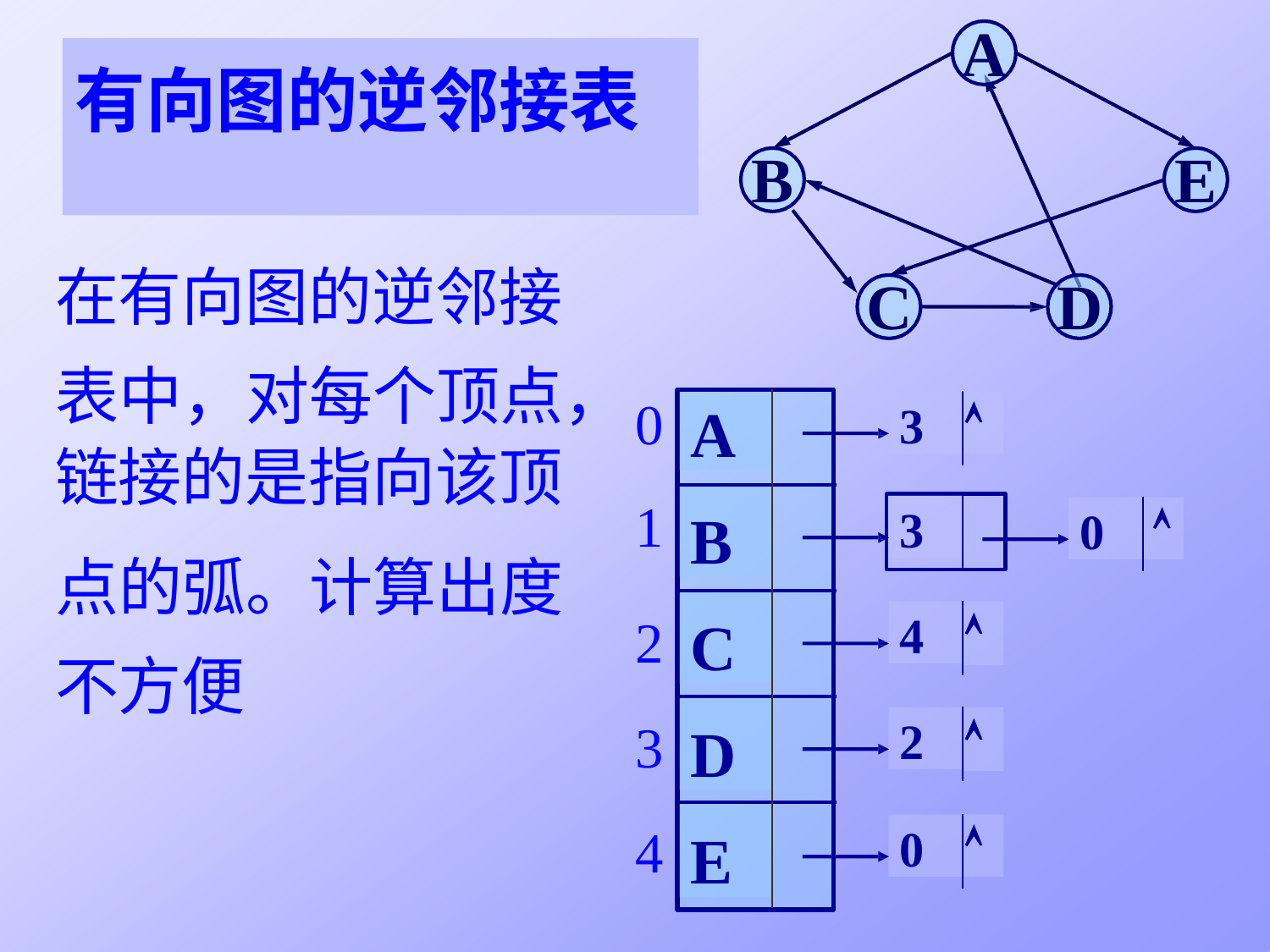

A

# 有向图的逆邻接表

B
E

在有向图的逆邻接 表中，对每个顶点，
0
链接的是指向该顶
1
点的弧。计算出度
C
D

3
∧
A

B

3

0
∧

2
3
4

C

4
∧

不方便

D

2
∧

E

0
∧